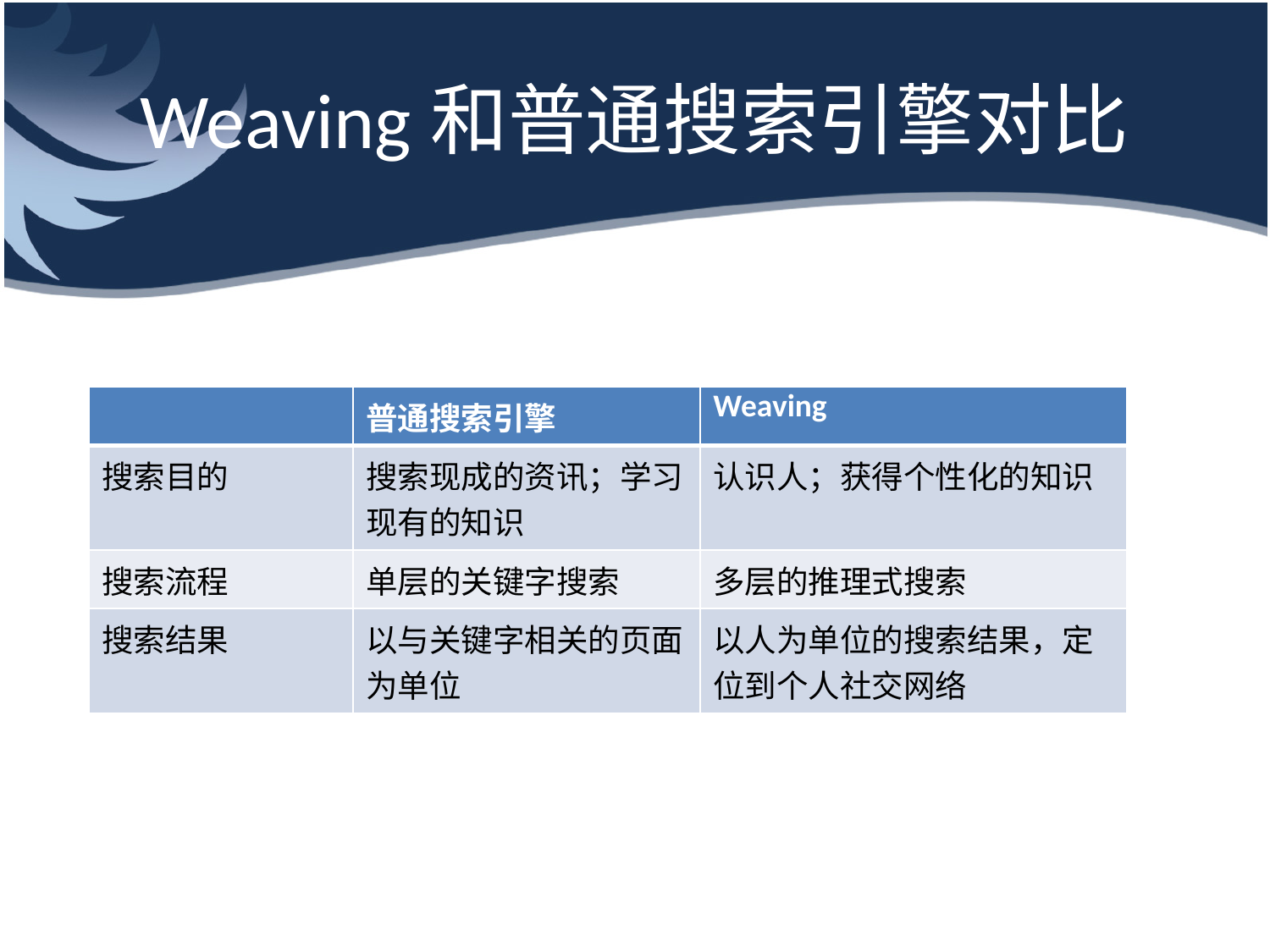

# Weaving和普通搜索引擎对比
|  | 普通搜索引擎 | Weaving |
| --- | --- | --- |
| 搜索目的 | 搜索现成的资讯；学习现有的知识 | 认识人；获得个性化的知识 |
| 搜索流程 | 单层的关键字搜索 | 多层的推理式搜索 |
| 搜索结果 | 以与关键字相关的页面为单位 | 以人为单位的搜索结果，定位到个人社交网络 |